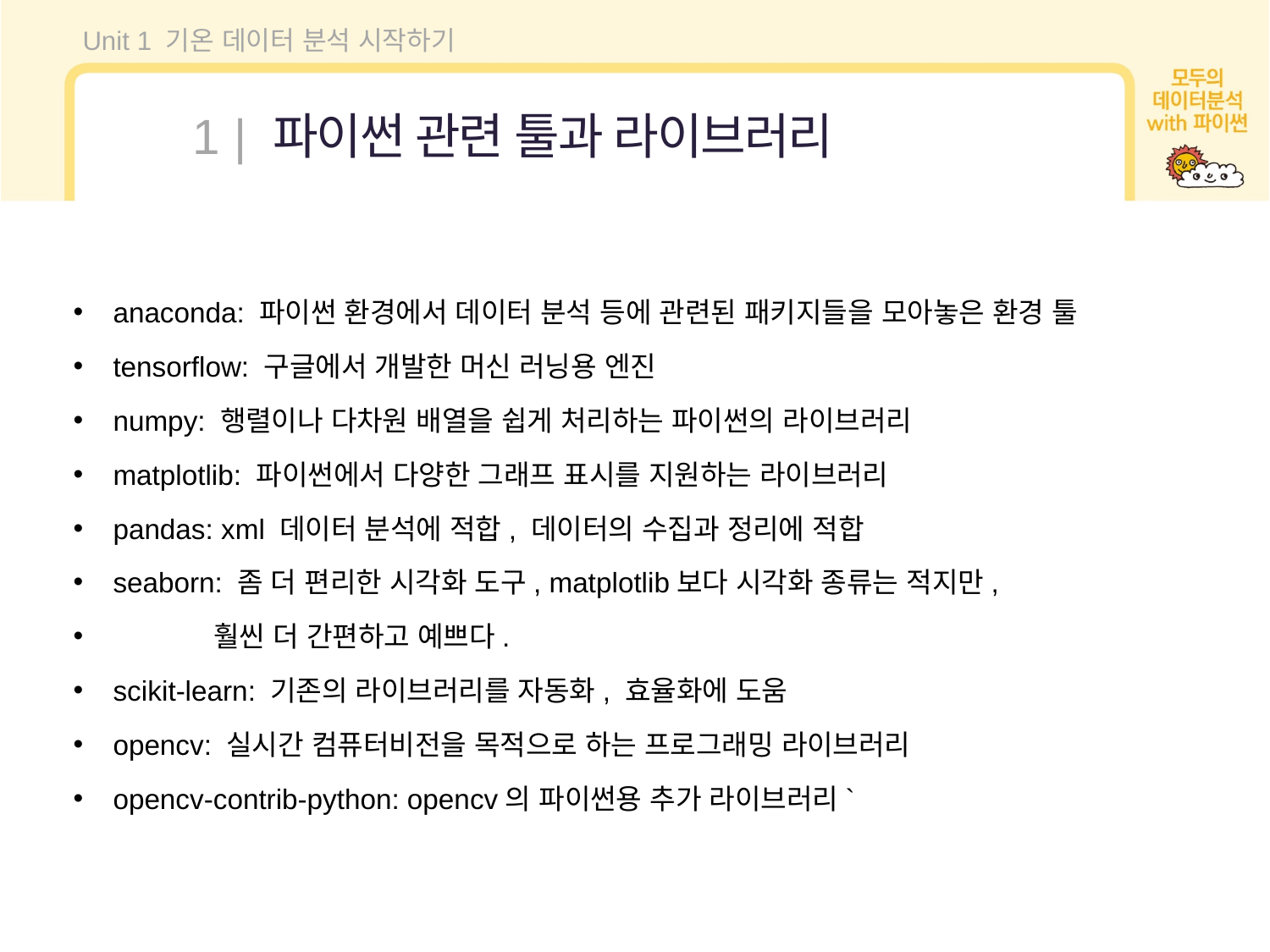

Unit 1 기온 데이터 분석 시작하기
1 | 파이썬 관련 툴과 라이브러리
anaconda: 파이썬 환경에서 데이터 분석 등에 관련된 패키지들을 모아놓은 환경 툴
tensorflow: 구글에서 개발한 머신 러닝용 엔진
numpy: 행렬이나 다차원 배열을 쉽게 처리하는 파이썬의 라이브러리
matplotlib: 파이썬에서 다양한 그래프 표시를 지원하는 라이브러리
pandas: xml 데이터 분석에 적합, 데이터의 수집과 정리에 적합
seaborn: 좀 더 편리한 시각화 도구, matplotlib보다 시각화 종류는 적지만,
            훨씬 더 간편하고 예쁘다.
scikit-learn: 기존의 라이브러리를 자동화, 효율화에 도움
opencv: 실시간 컴퓨터비전을 목적으로 하는 프로그래밍 라이브러리
opencv-contrib-python: opencv의 파이썬용 추가 라이브러리`